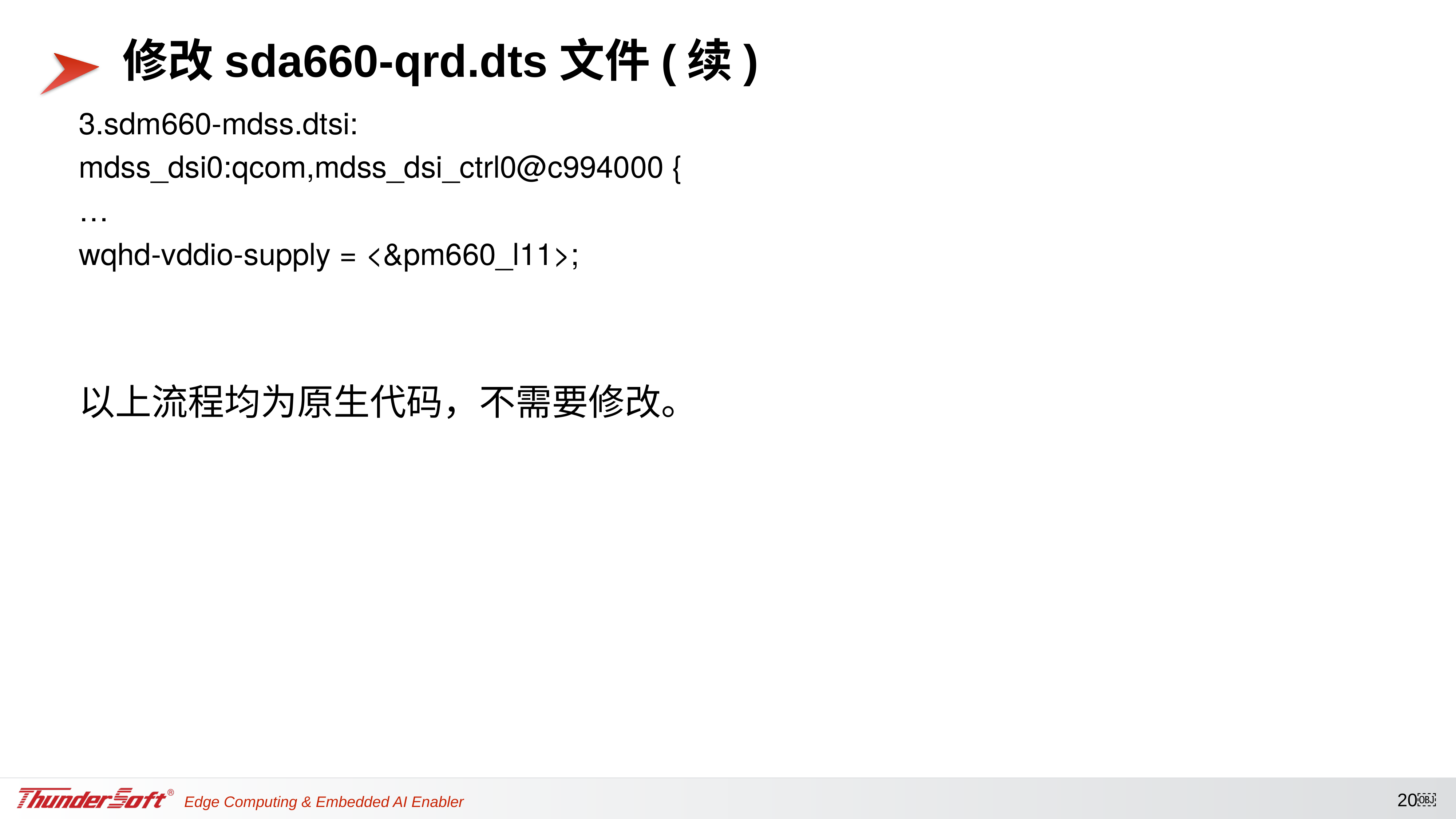

# 修改sda660-qrd.dts文件(续)
3.sdm660-mdss.dtsi:
mdss_dsi0:qcom,mdss_dsi_ctrl0@c994000 {
…
wqhd-vddio-supply = <&pm660_l11>;

以上流程均为原生代码，不需要修改。